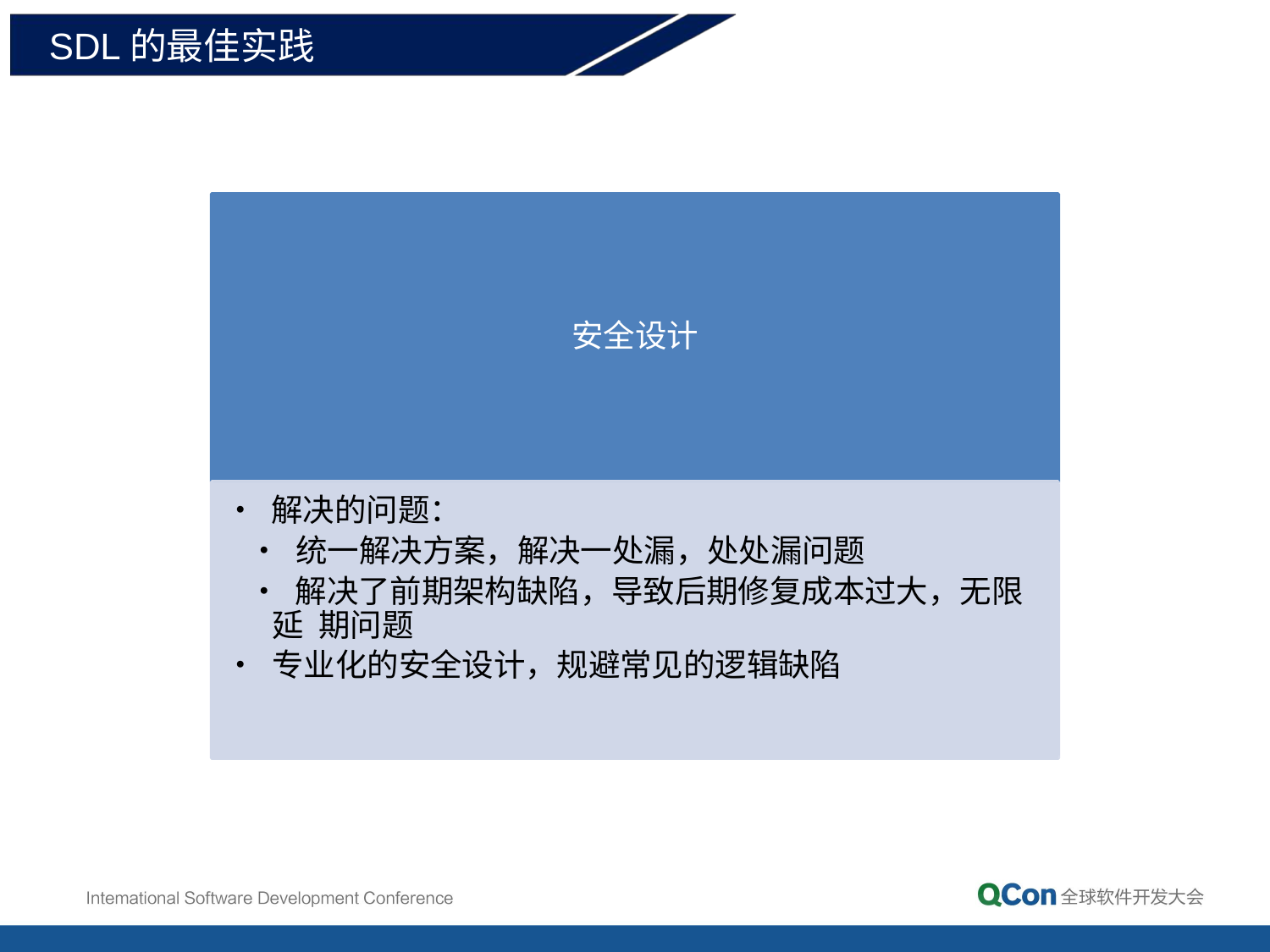

# SDL的最佳实践

安全设计

• 解决的问题：
• 统一解决方案，解决一处漏，处处漏问题
• 解决了前期架构缺陷，导致后期修复成本过大，无限延  期问题
• 专业化的安全设计，规避常见的逻辑缺陷